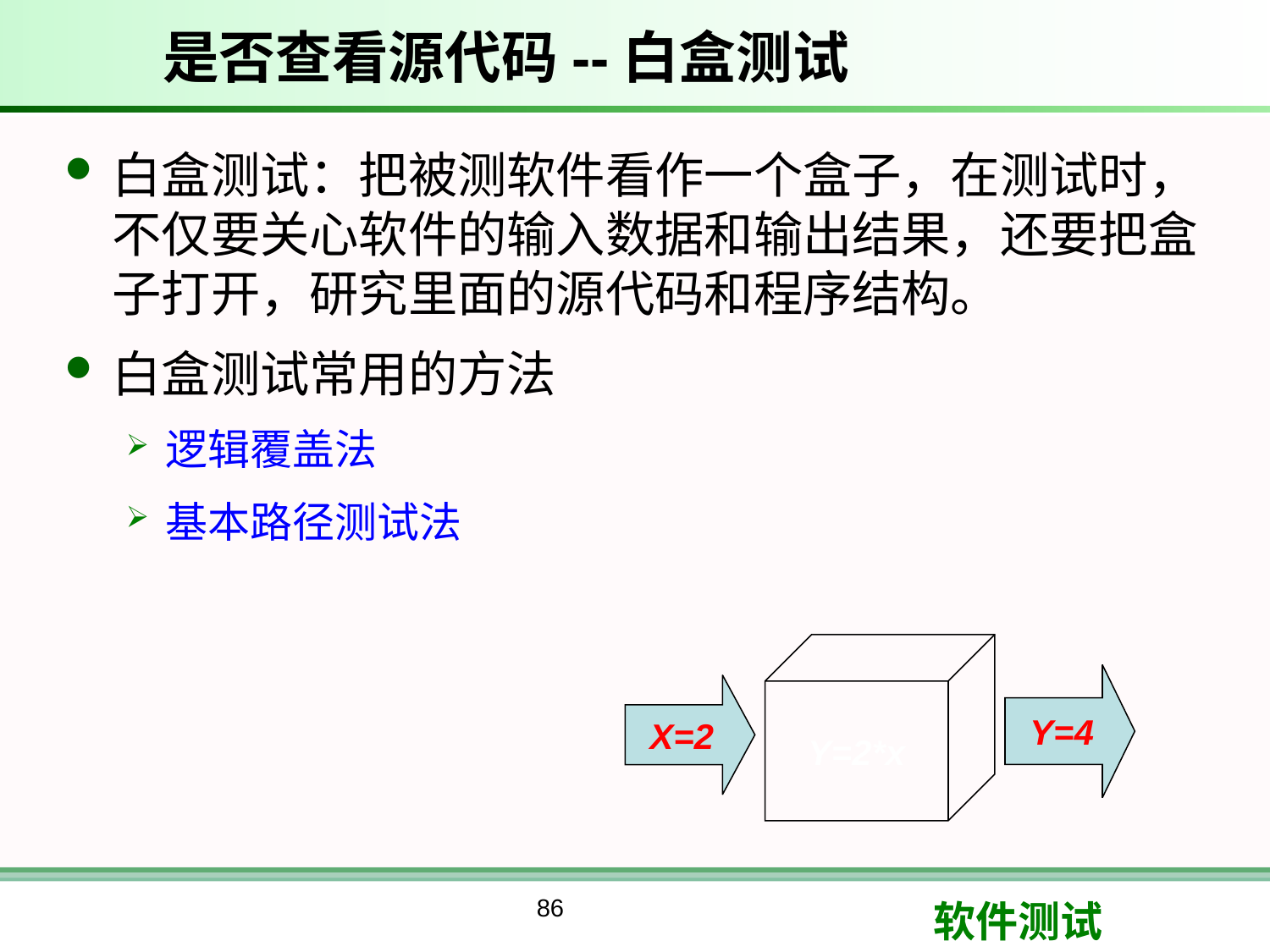

# 是否查看源代码--白盒测试
白盒测试：把被测软件看作一个盒子，在测试时，不仅要关心软件的输入数据和输出结果，还要把盒子打开，研究里面的源代码和程序结构。
白盒测试常用的方法
逻辑覆盖法
基本路径测试法
Y=2*x
Y=4
X=2
86